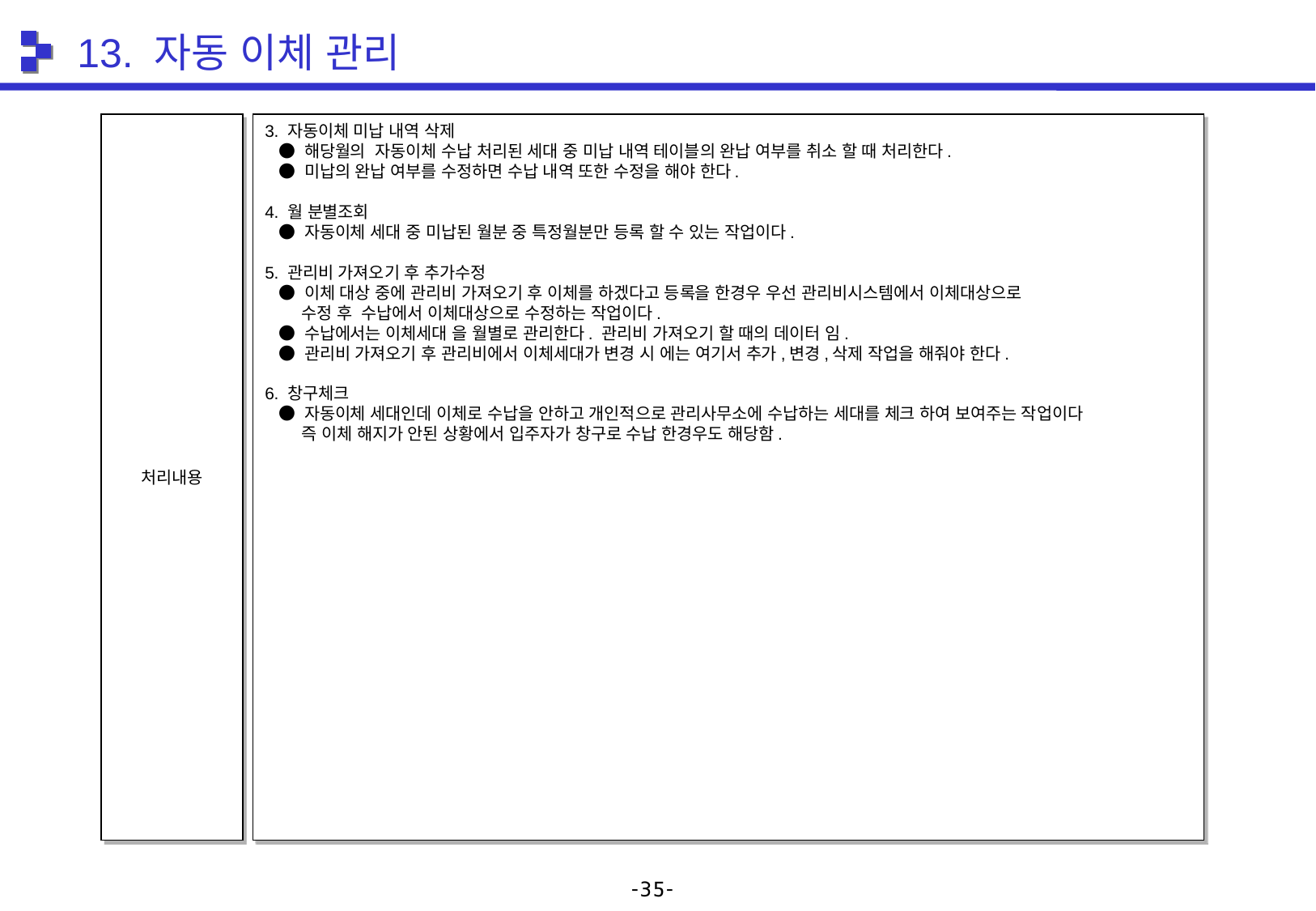

13. 자동 이체 관리
처리내용
3. 자동이체 미납 내역 삭제
   ● 해당월의  자동이체 수납 처리된 세대 중 미납 내역 테이블의 완납 여부를 취소 할 때 처리한다.
   ● 미납의 완납 여부를 수정하면 수납 내역 또한 수정을 해야 한다.

4. 월 분별조회
   ● 자동이체 세대 중 미납된 월분 중 특정월분만 등록 할 수 있는 작업이다.

5. 관리비 가져오기 후 추가수정
   ● 이체 대상 중에 관리비 가져오기 후 이체를 하겠다고 등록을 한경우 우선 관리비시스템에서 이체대상으로
       수정 후  수납에서 이체대상으로 수정하는 작업이다.
   ● 수납에서는 이체세대 을 월별로 관리한다. 관리비 가져오기 할 때의 데이터 임.
   ● 관리비 가져오기 후 관리비에서 이체세대가 변경 시 에는 여기서 추가,변경,삭제 작업을 해줘야 한다.

6. 창구체크
   ● 자동이체 세대인데 이체로 수납을 안하고 개인적으로 관리사무소에 수납하는 세대를 체크 하여 보여주는 작업이다
       즉 이체 해지가 안된 상황에서 입주자가 창구로 수납 한경우도 해당함.